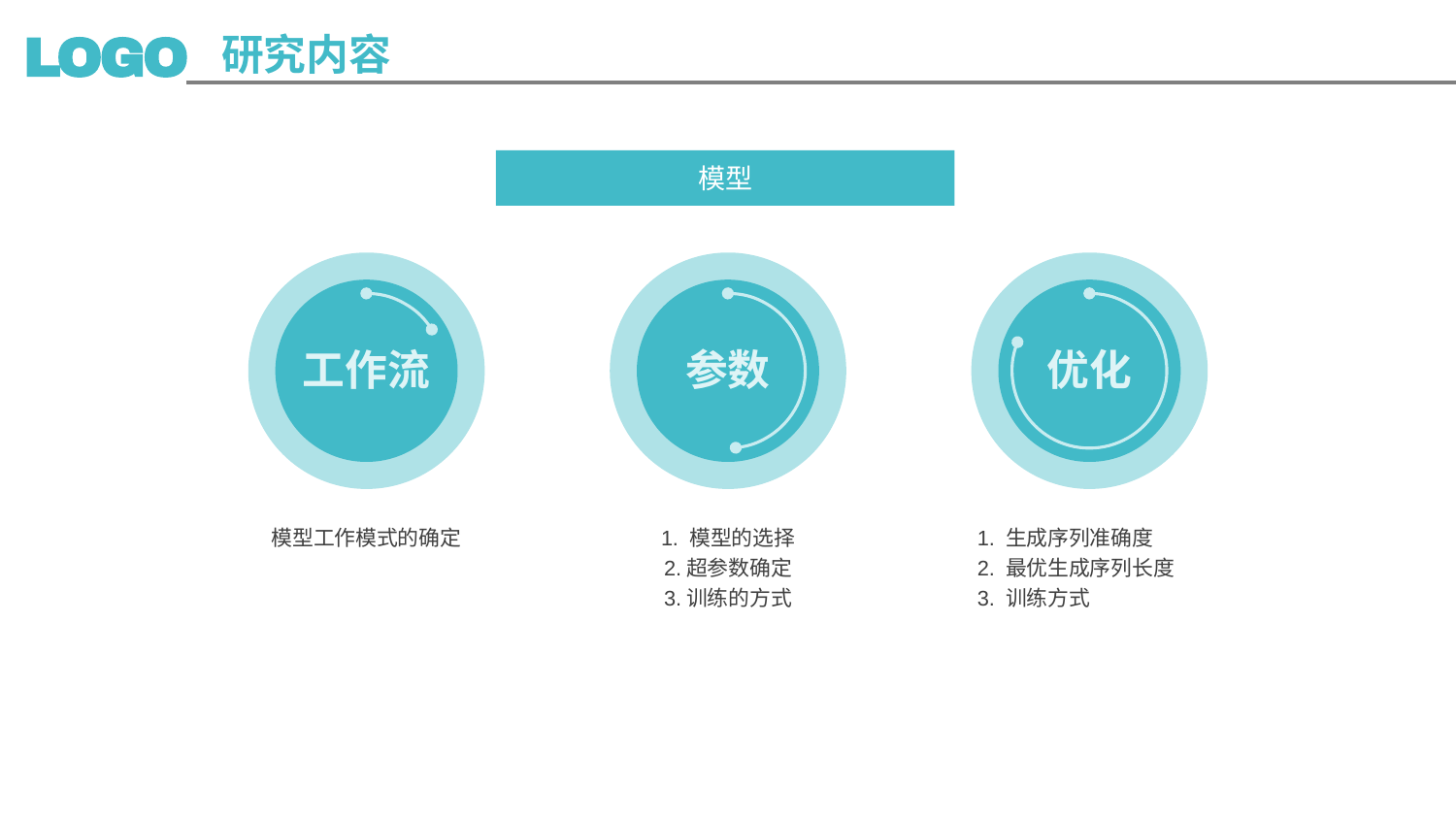

LOGO
研究内容
模型

工作流
参数
优化
模型工作模式的确定
1. 模型的选择
2.超参数确定
3.训练的方式
1. 生成序列准确度
2. 最优生成序列长度
3. 训练方式